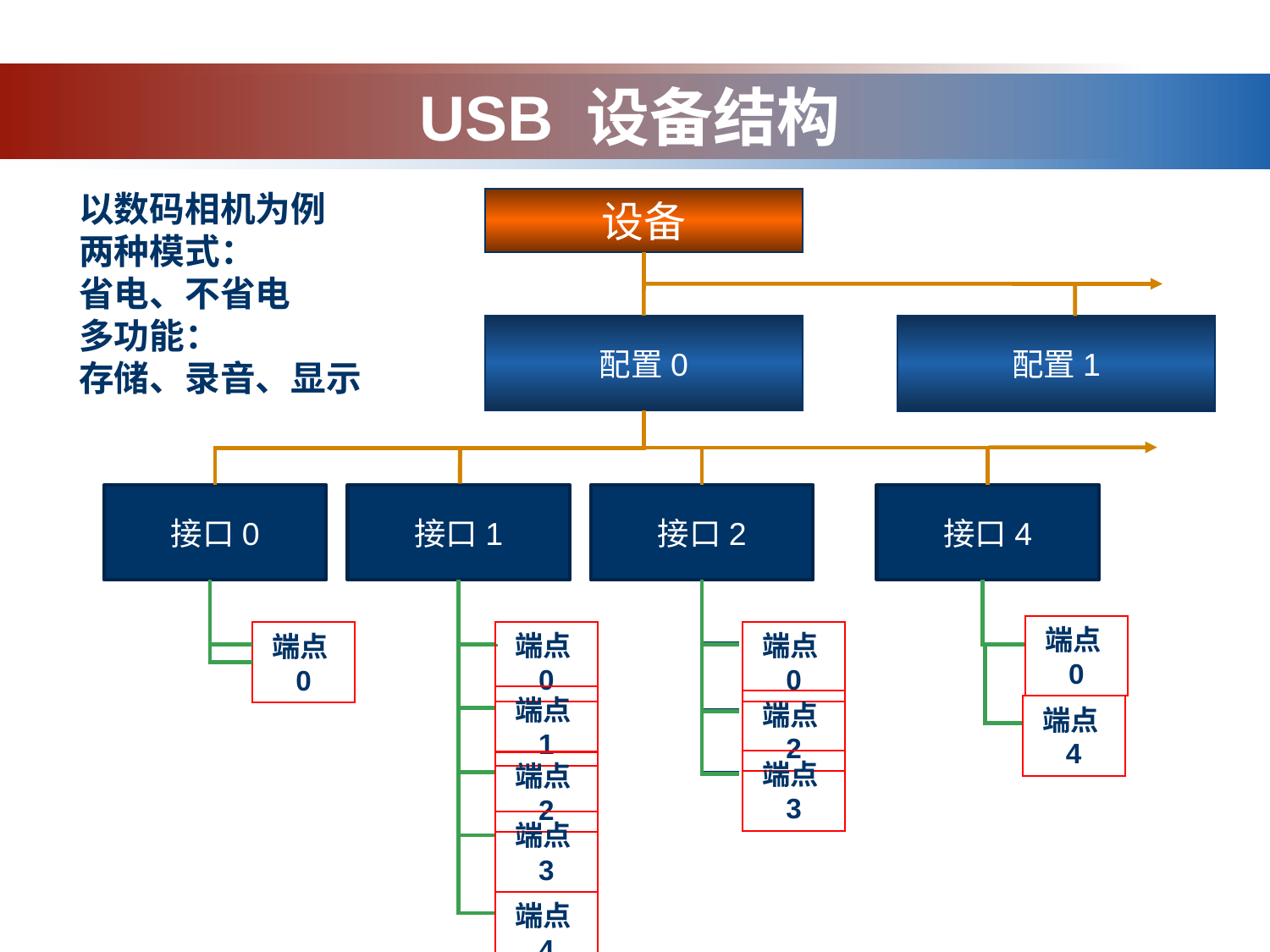

# USB 设备结构
以数码相机为例
两种模式：
省电、不省电
多功能：
存储、录音、显示
设备

配置0
配置1

接口0
接口1
接口2
接口4
端点0
端点0
端点0
端点0
端点1
端点2
端点4
端点3
端点2
端点3
端点4